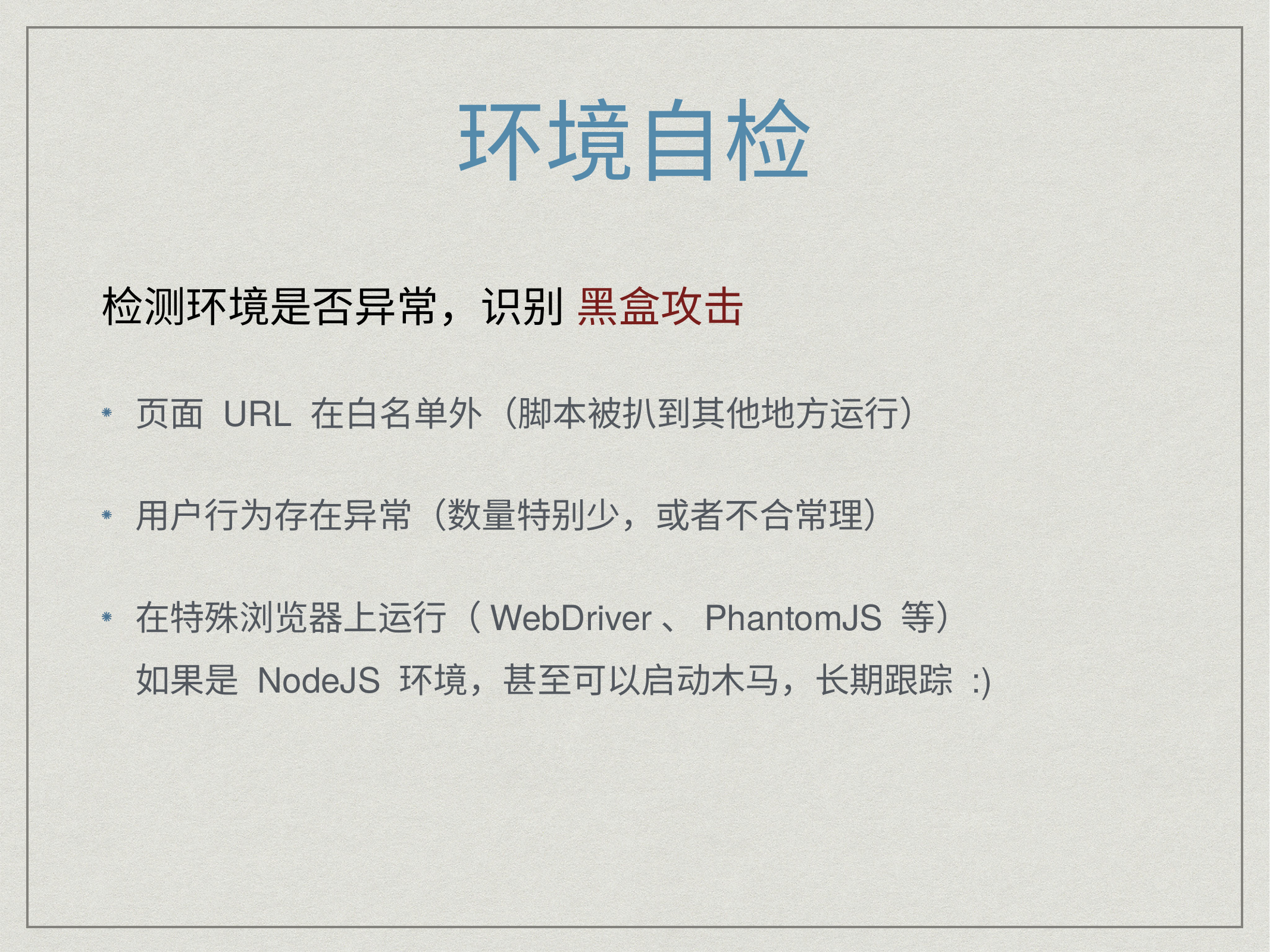

# 环境自检
检测环境是否异常，识别 黑盒攻击
页面 URL 在白名单外（脚本被扒到其他地方运行）
用户行为存在异常（数量特别少，或者不合常理）
在特殊浏览器上运行（WebDriver、PhantomJS 等）
如果是 NodeJS 环境，甚至可以启动木马，长期跟踪 :)